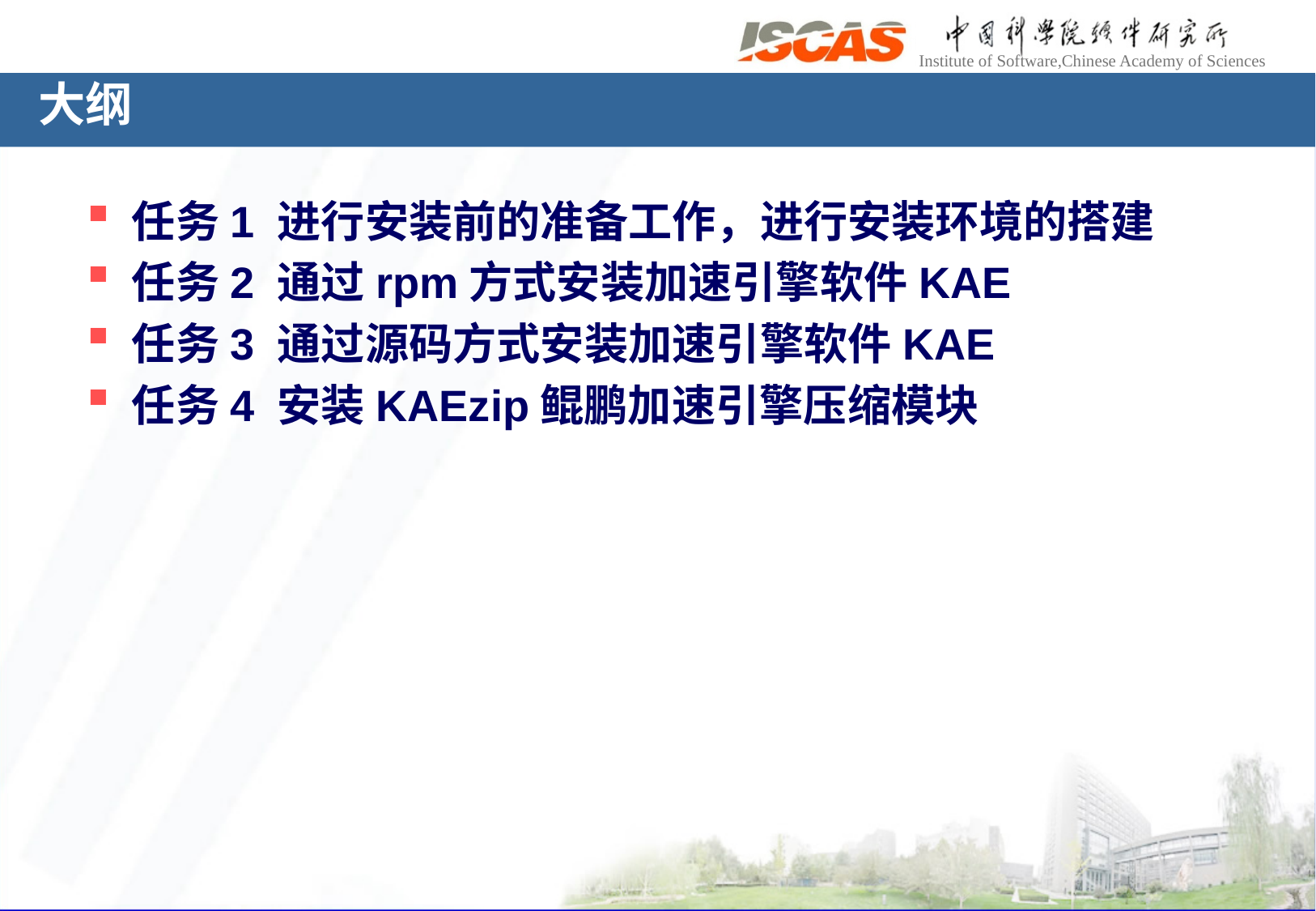

# 大纲
任务1 进行安装前的准备工作，进行安装环境的搭建
任务2 通过rpm方式安装加速引擎软件KAE
任务3 通过源码方式安装加速引擎软件KAE
任务4 安装KAEzip鲲鹏加速引擎压缩模块